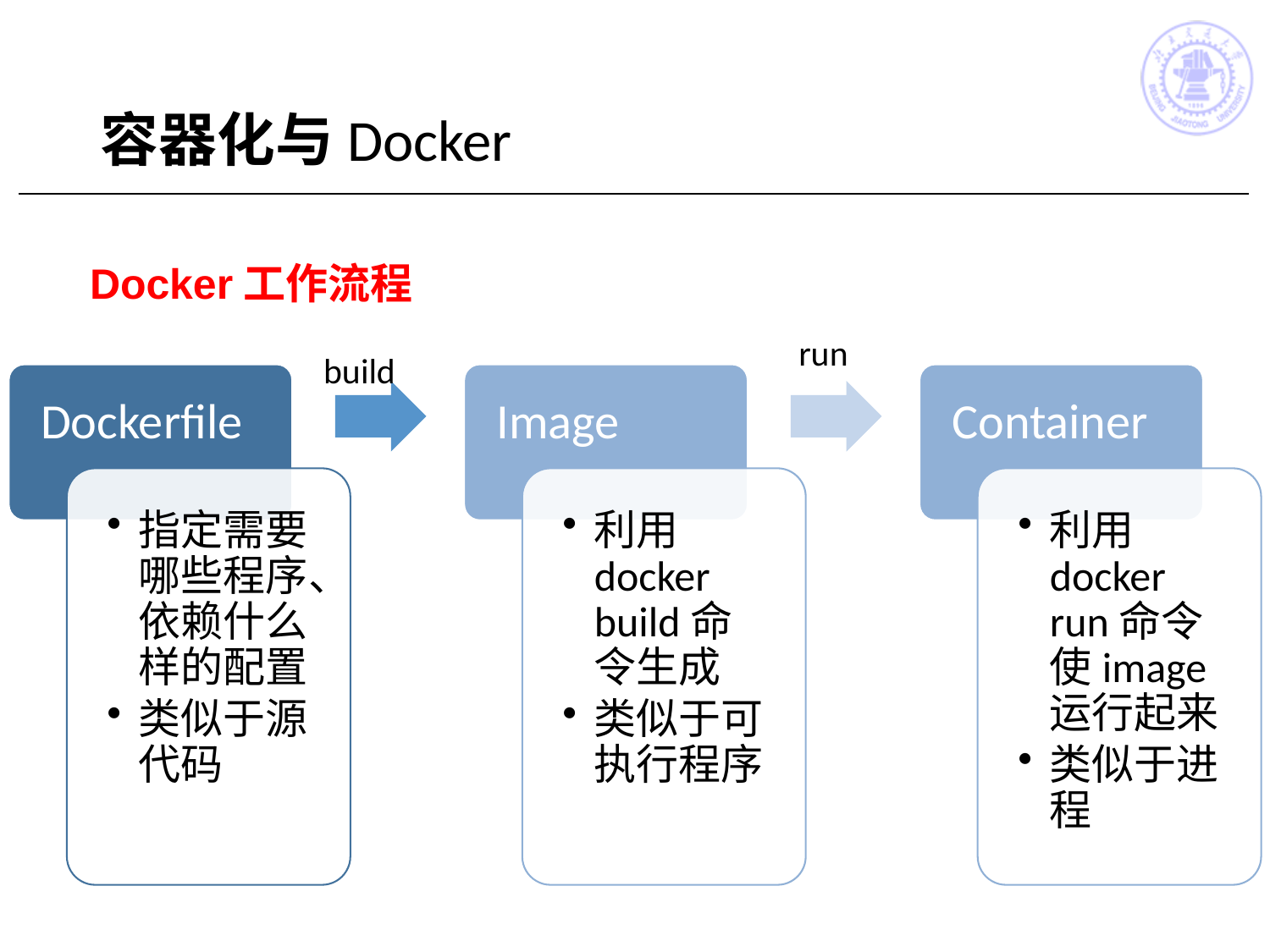

# 容器化与Docker
Docker工作流程
run
build
Dockerfile
指定需要哪些程序、依赖什么样的配置
类似于源代码

Image
利用docker build命令生成
类似于可执行程序

Container
利用docker run命令使image运行起来
类似于进程